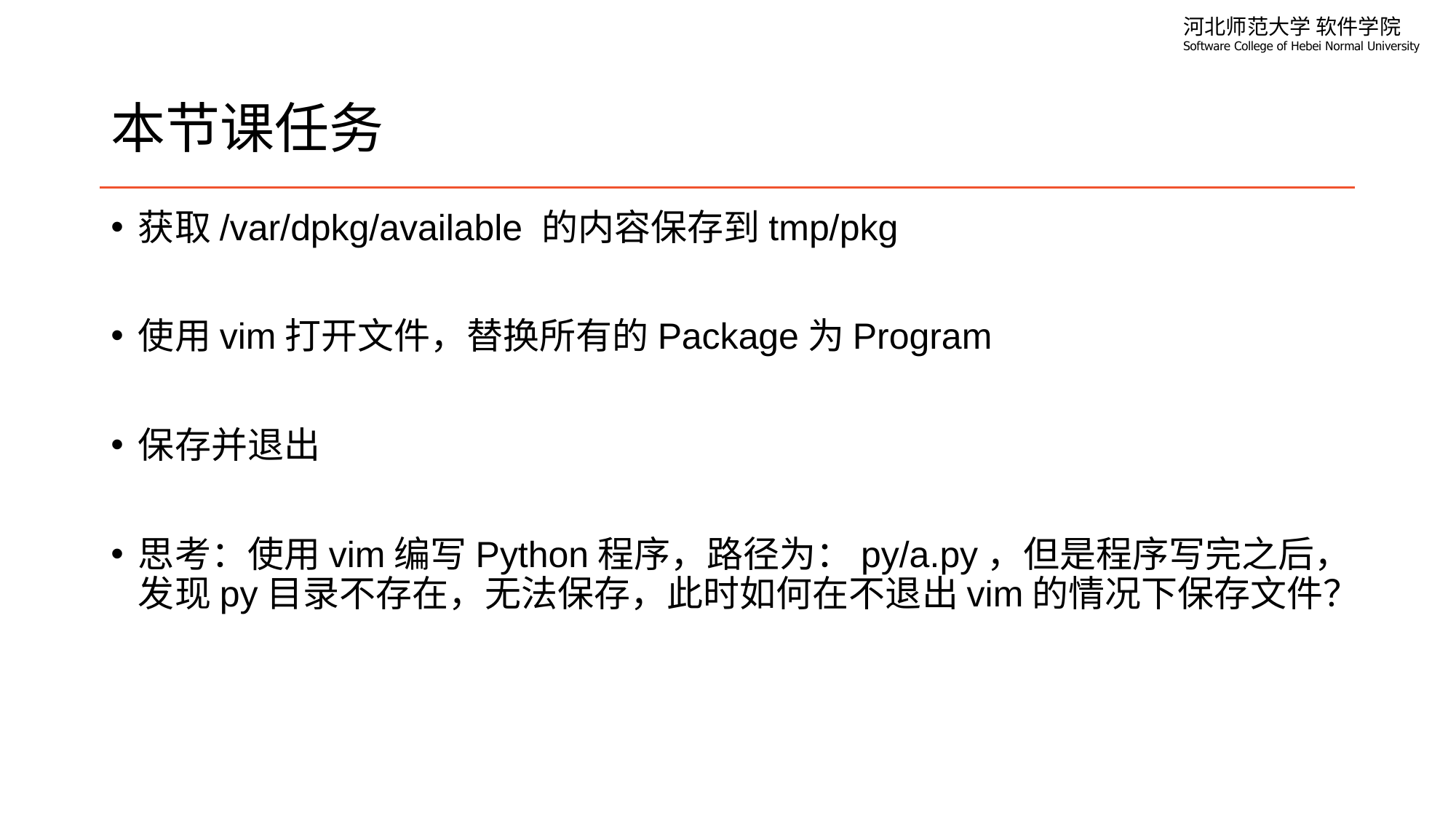

# 本节课任务
获取/var/dpkg/available 的内容保存到tmp/pkg

使用vim打开文件，替换所有的Package为Program

保存并退出

思考：使用vim编写Python程序，路径为：py/a.py，但是程序写完之后，发现py目录不存在，无法保存，此时如何在不退出vim的情况下保存文件？